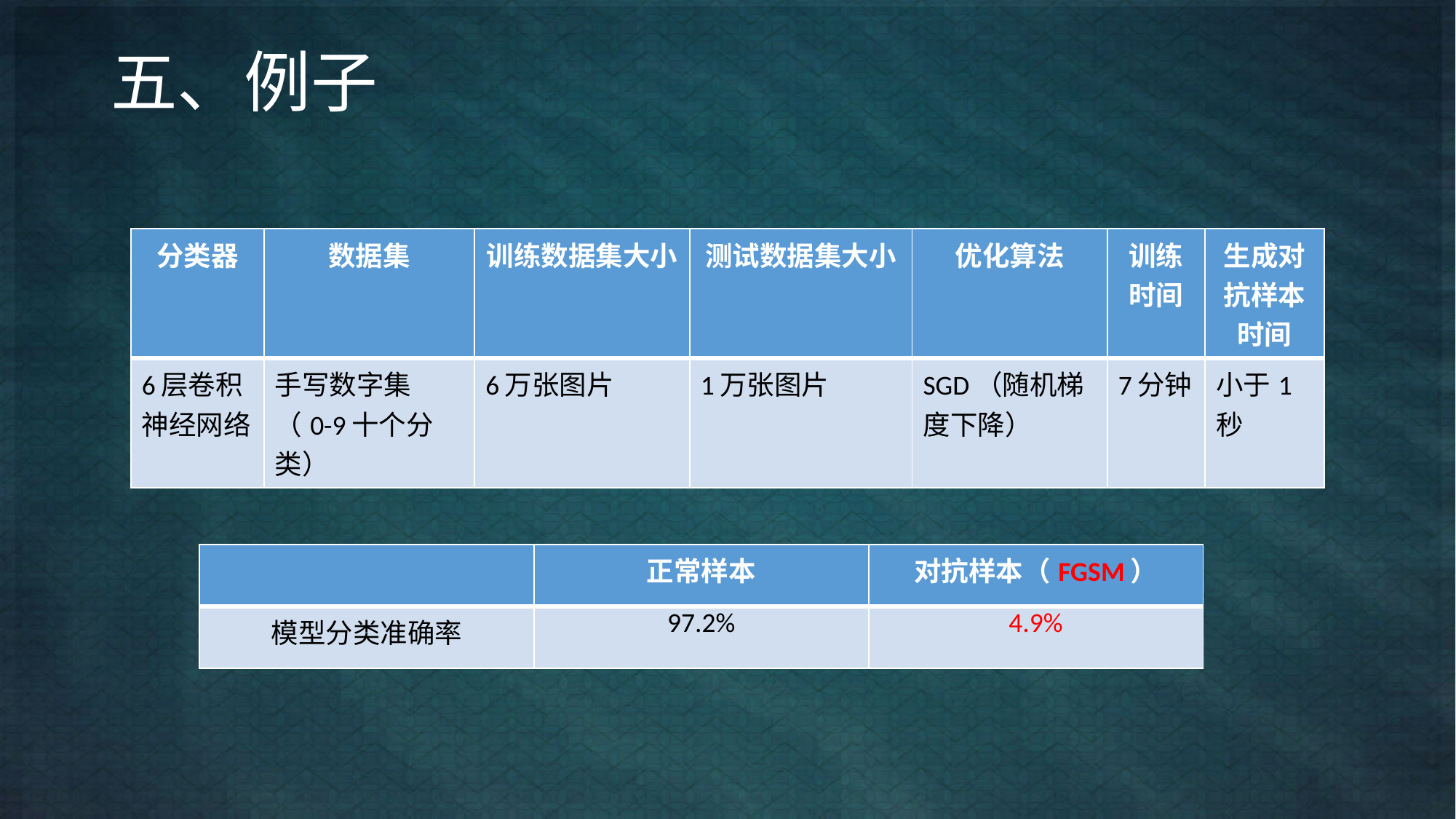

五、例子
| 分类器 | 数据集 | 训练数据集大小 | 测试数据集大小 | 优化算法 | 训练时间 | 生成对抗样本时间 |
| --- | --- | --- | --- | --- | --- | --- |
| 6层卷积神经网络 | 手写数字集 （0-9十个分类） | 6万张图片 | 1万张图片 | SGD（随机梯度下降） | 7分钟 | 小于1秒 |
|  | 正常样本 | 对抗样本（FGSM） |
| --- | --- | --- |
| 模型分类准确率 | 97.2% | 4.9% |